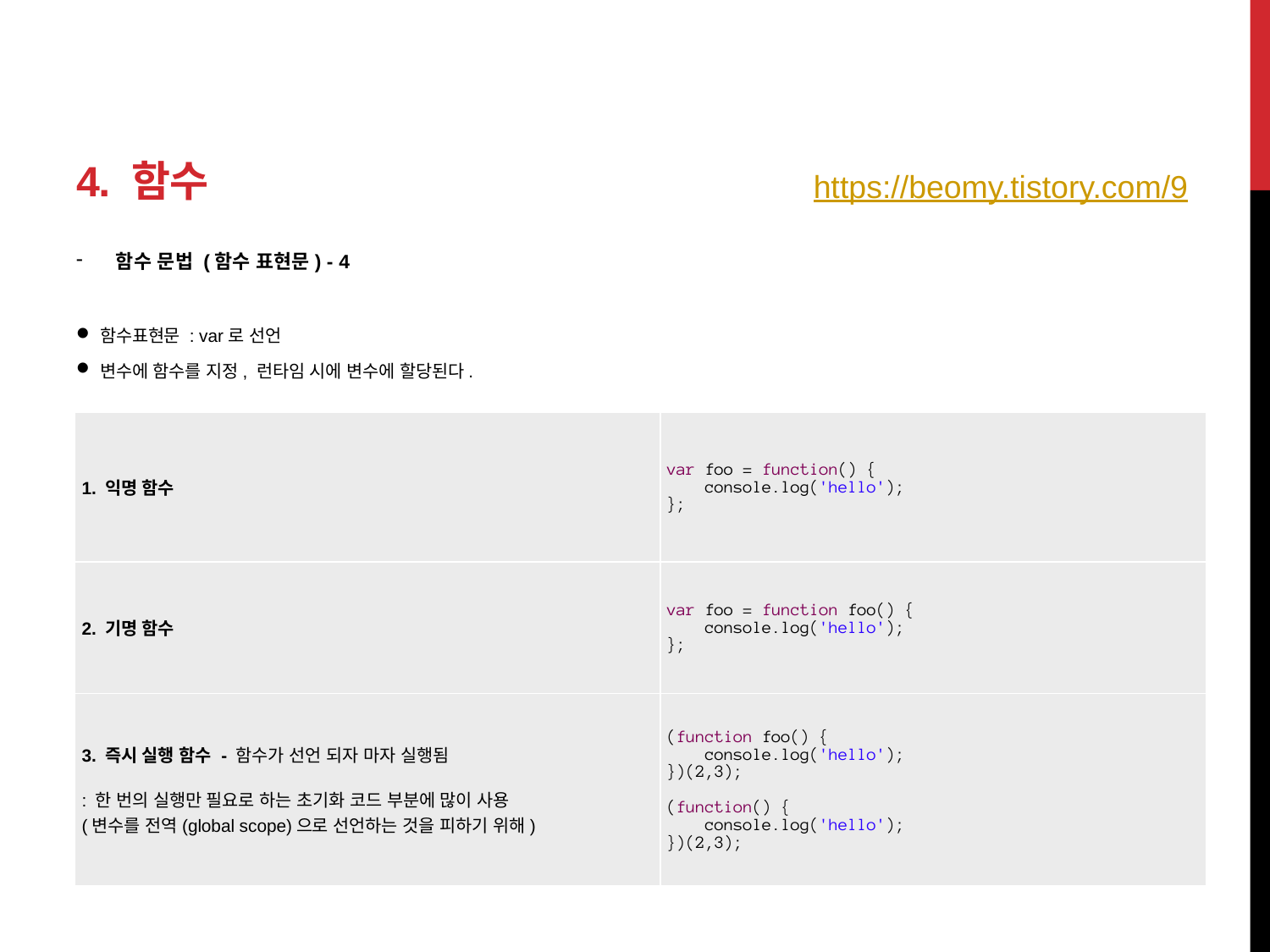

# 4. 함수
https://beomy.tistory.com/9
함수 문법 (함수 표현문) - 4

함수표현문 : var로 선언
변수에 함수를 지정, 런타임 시에 변수에 할당된다.

| 1. 익명 함수 | var foo = function() { console.log('hello'); }; |
| --- | --- |
| 2. 기명 함수 | var foo = function foo() { console.log('hello'); }; |
| 3. 즉시 실행 함수 - 함수가 선언 되자 마자 실행됨 : 한 번의 실행만 필요로 하는 초기화 코드 부분에 많이 사용 (변수를 전역(global scope)으로 선언하는 것을 피하기 위해) | (function foo() { console.log('hello'); })(2,3); (function() { console.log('hello'); })(2,3); |